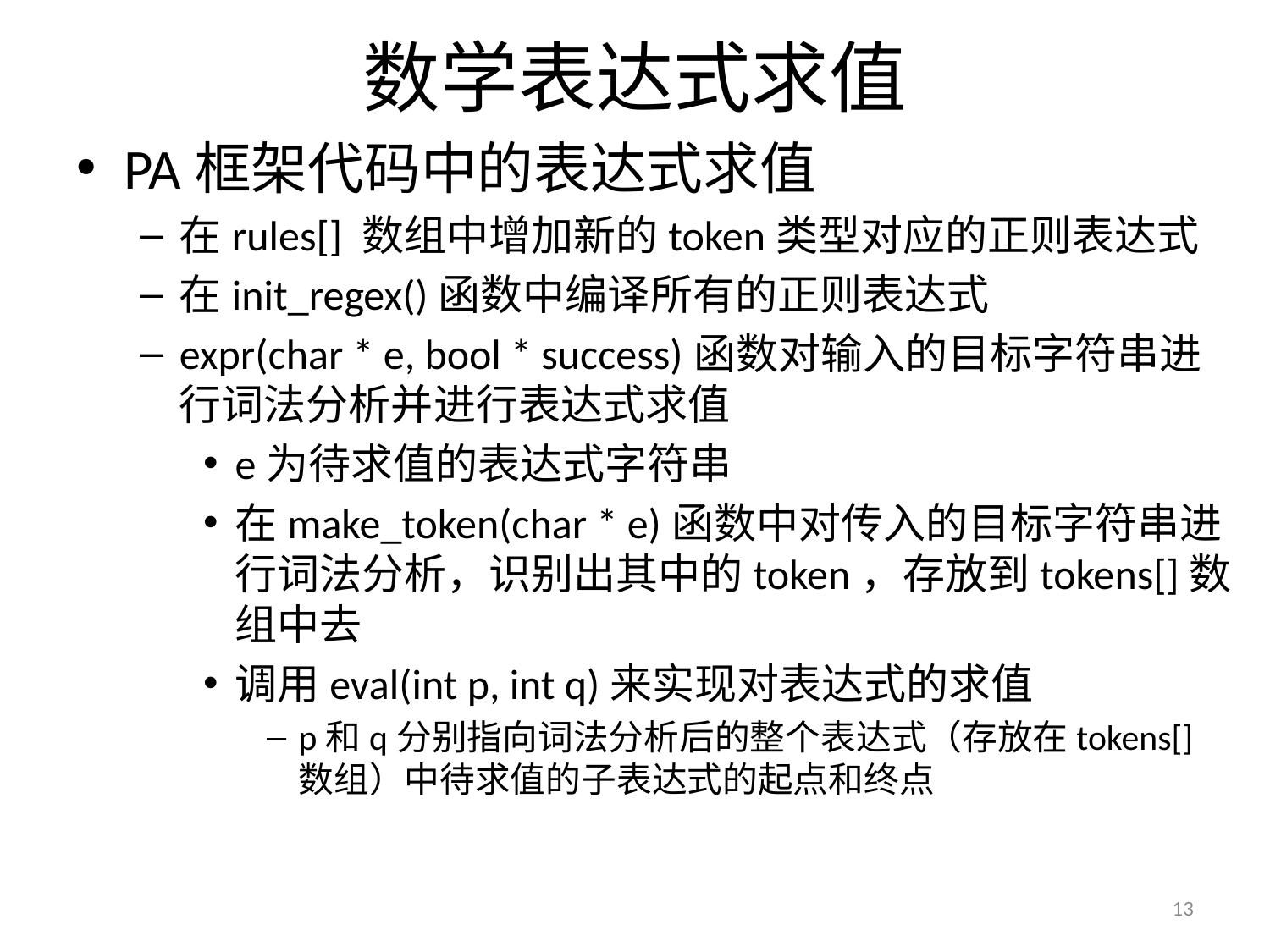

# 数学表达式求值
PA框架代码中的表达式求值
在rules[] 数组中增加新的token类型对应的正则表达式
在init_regex()函数中编译所有的正则表达式
expr(char * e, bool * success)函数对输入的目标字符串进行词法分析并进行表达式求值
e为待求值的表达式字符串
在make_token(char * e)函数中对传入的目标字符串进行词法分析，识别出其中的token，存放到tokens[]数组中去
调用eval(int p, int q)来实现对表达式的求值
p和q分别指向词法分析后的整个表达式（存放在tokens[]数组）中待求值的子表达式的起点和终点

13